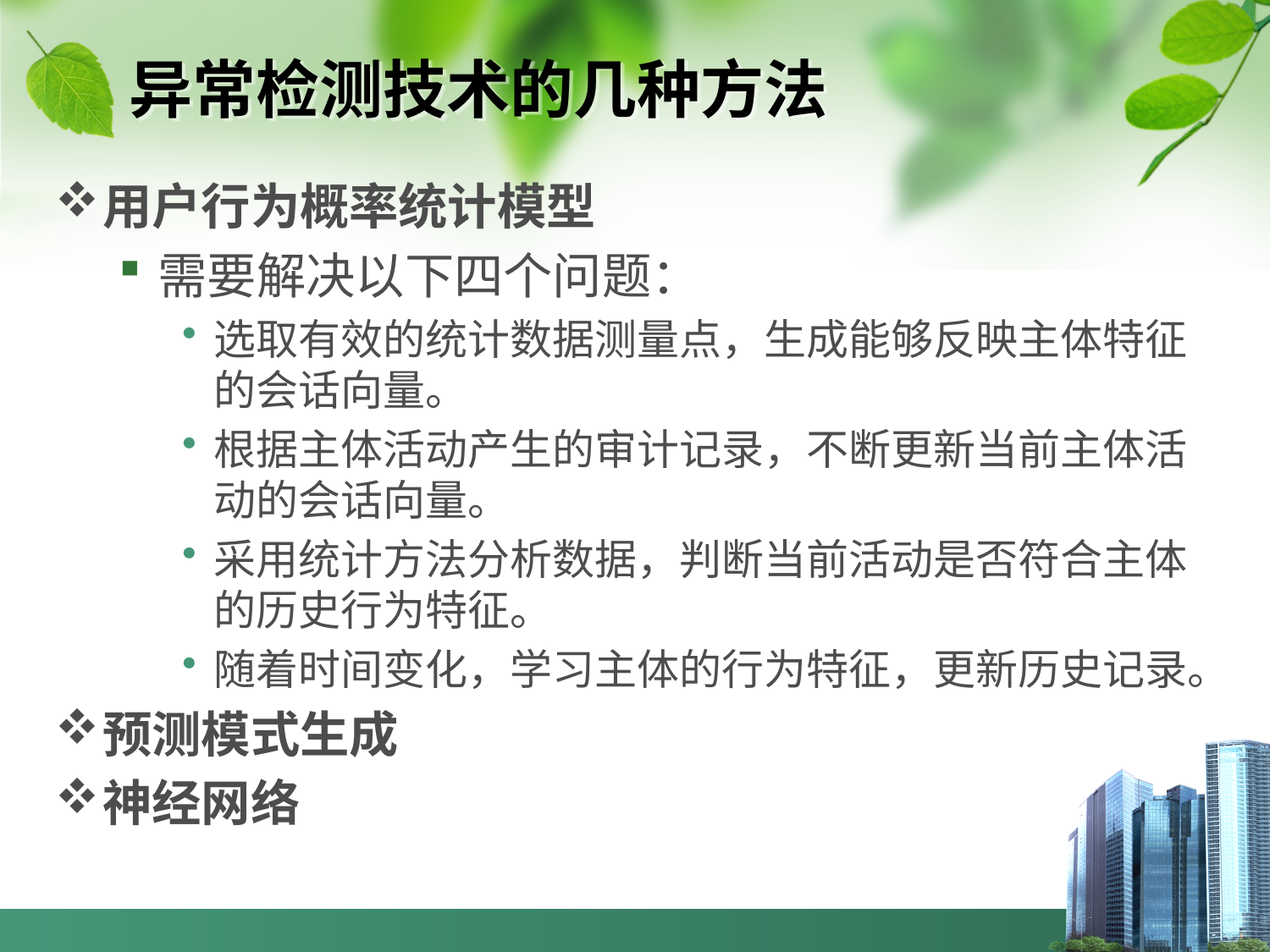

# 异常检测技术的几种方法
用户行为概率统计模型
需要解决以下四个问题：
选取有效的统计数据测量点，生成能够反映主体特征的会话向量。
根据主体活动产生的审计记录，不断更新当前主体活动的会话向量。
采用统计方法分析数据，判断当前活动是否符合主体的历史行为特征。
随着时间变化，学习主体的行为特征，更新历史记录。
预测模式生成
神经网络